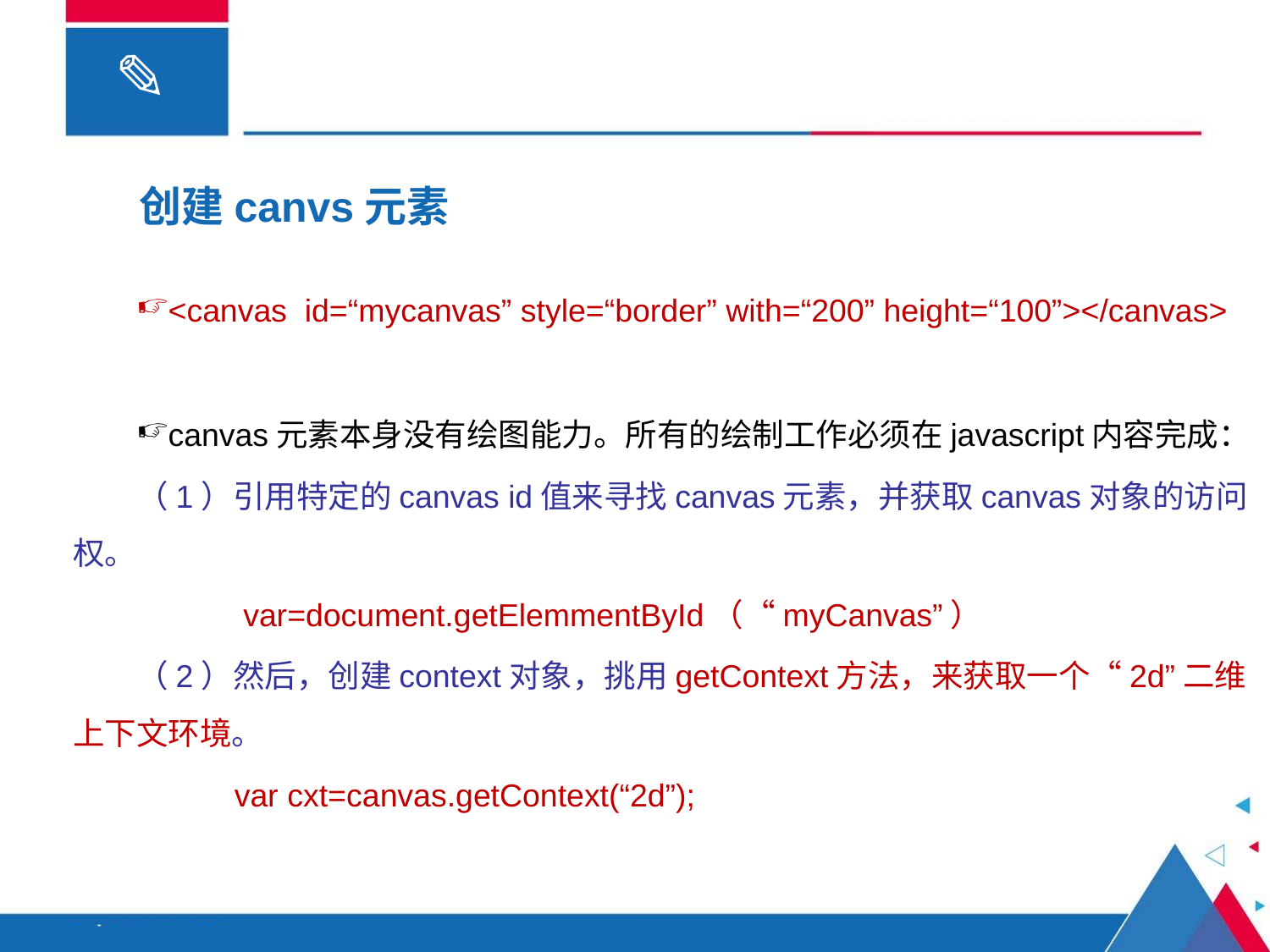

创建canvs元素
<canvas  id=“mycanvas” style=“border” with=“200” height=“100”></canvas>

canvas元素本身没有绘图能力。所有的绘制工作必须在javascript内容完成：
（1）引用特定的canvas id值来寻找canvas元素，并获取canvas对象的访问权。
            var=document.getElemmentById（“myCanvas”）
（2）然后，创建context对象，挑用getContext方法，来获取一个“2d”二维上下文环境。
           var cxt=canvas.getContext(“2d”);